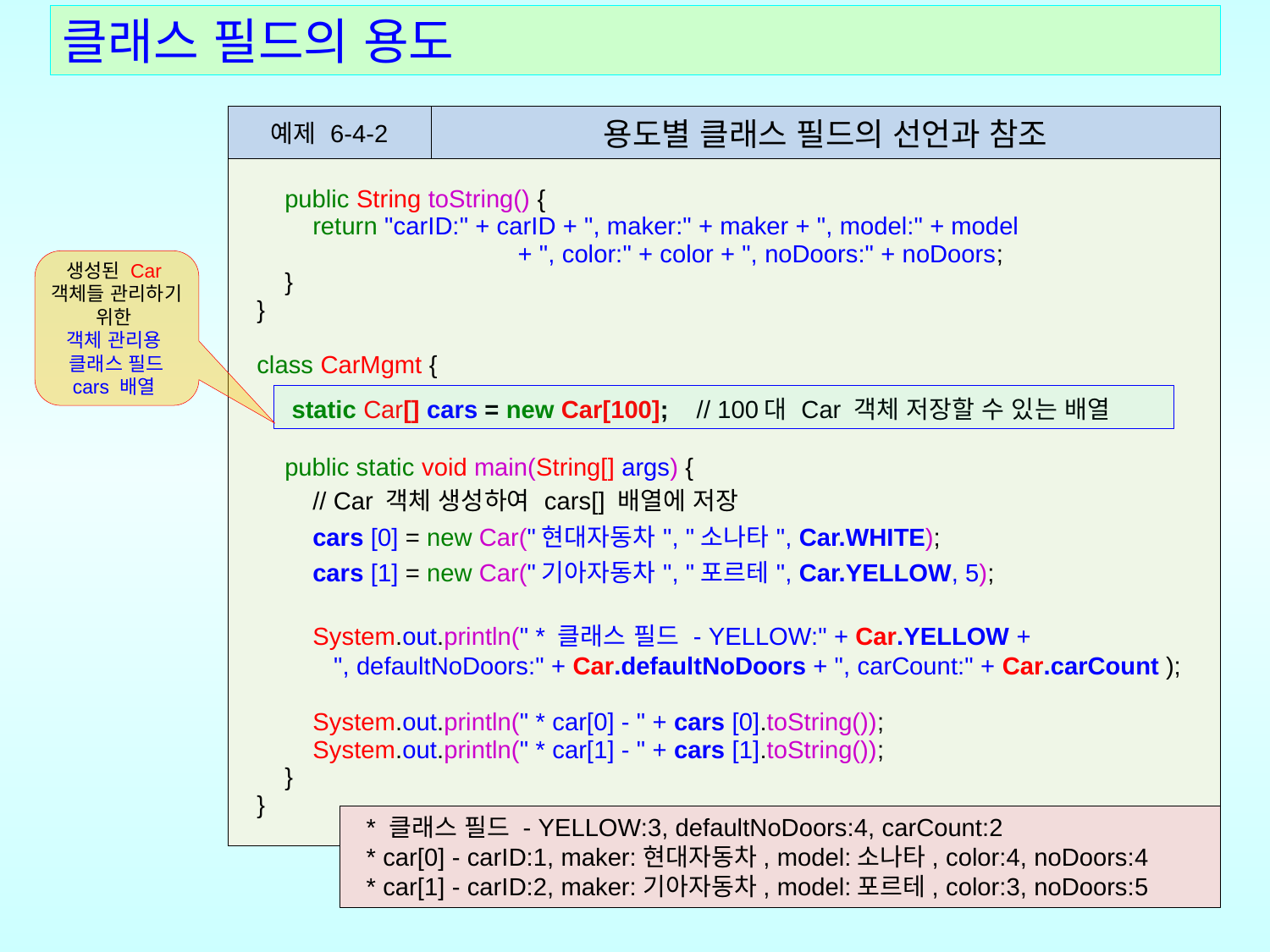

# 클래스 필드의 용도
| 예제 6-4-2 | 용도별 클래스 필드의 선언과 참조 |
| --- | --- |
| public String toString() { return "carID:" + carID + ", maker:" + maker + ", model:" + model + ", color:" + color + ", noDoors:" + noDoors; } } class CarMgmt { static Car[] cars = new Car[100]; // 100대 Car 객체 저장할 수 있는 배열 public static void main(String[] args) { // Car 객체 생성하여 cars[] 배열에 저장 cars [0] = new Car("현대자동차", "소나타", Car.WHITE); cars [1] = new Car("기아자동차", "포르테", Car.YELLOW, 5); System.out.println(" \* 클래스 필드 - YELLOW:" + Car.YELLOW + ", defaultNoDoors:" + Car.defaultNoDoors + ", carCount:" + Car.carCount ); System.out.println(" \* car[0] - " + cars [0].toString()); System.out.println(" \* car[1] - " + cars [1].toString()); } } |  |
생성된 Car
객체들 관리하기 위한
객체 관리용
클래스 필드
cars 배열

  * 클래스 필드 - YELLOW:3, defaultNoDoors:4, carCount:2
  * car[0] - carID:1, maker:현대자동차, model:소나타, color:4, noDoors:4
  * car[1] - carID:2, maker:기아자동차, model:포르테, color:3, noDoors:5